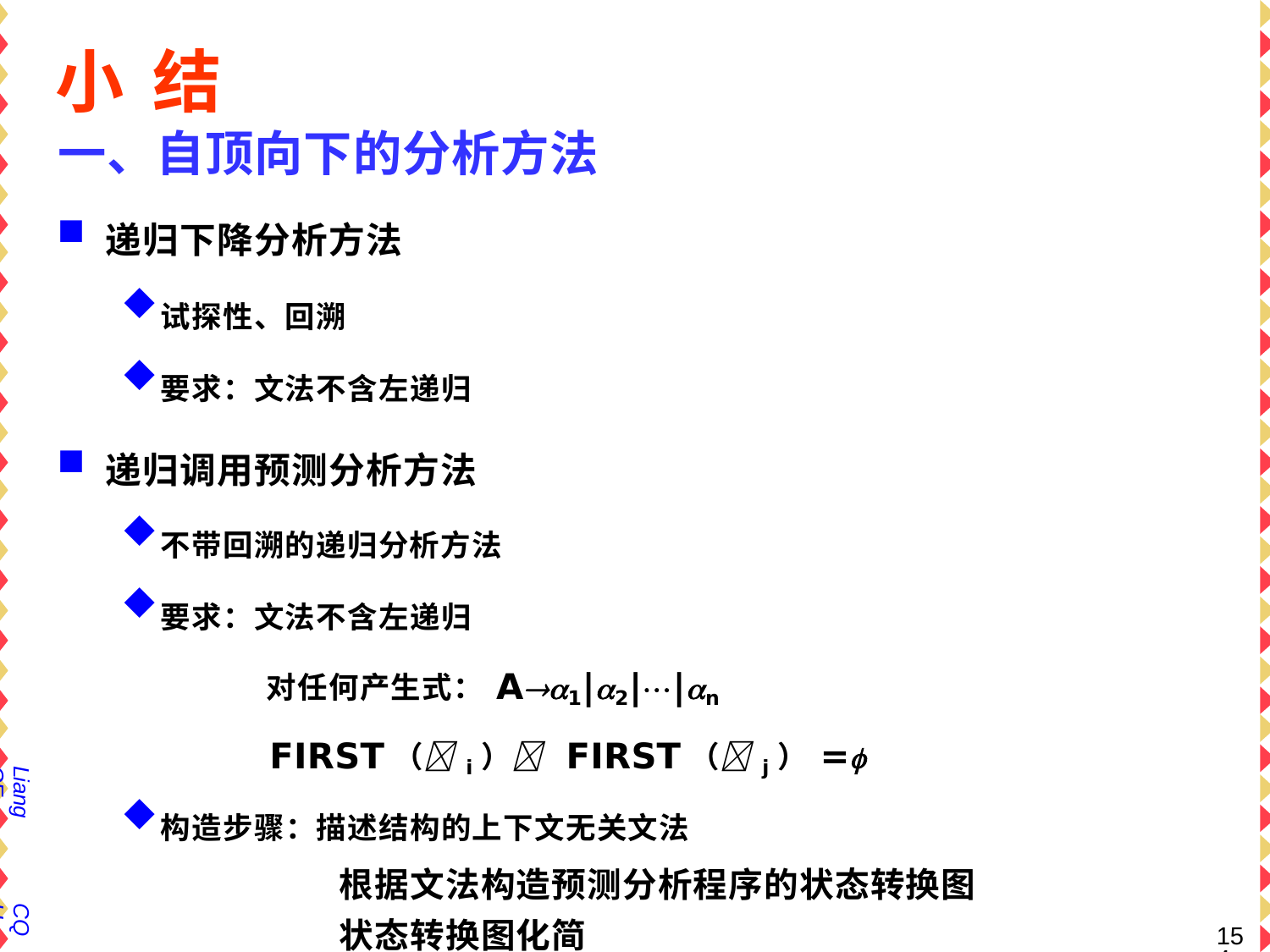

# 小 结
一、自顶向下的分析方法
递归下降分析方法
试探性、回溯
要求：文法不含左递归
递归调用预测分析方法
不带回溯的递归分析方法
要求：文法不含左递归
对任何产生式：A→α1|α2|…|αn
FIRST（αi）∩ FIRST（αj）=φ
构造步骤：描述结构的上下文无关文法
根据文法构造预测分析程序的状态转换图 状态转换图化简
根据状态转换图构造递归过程
Liang GE
CQU
154